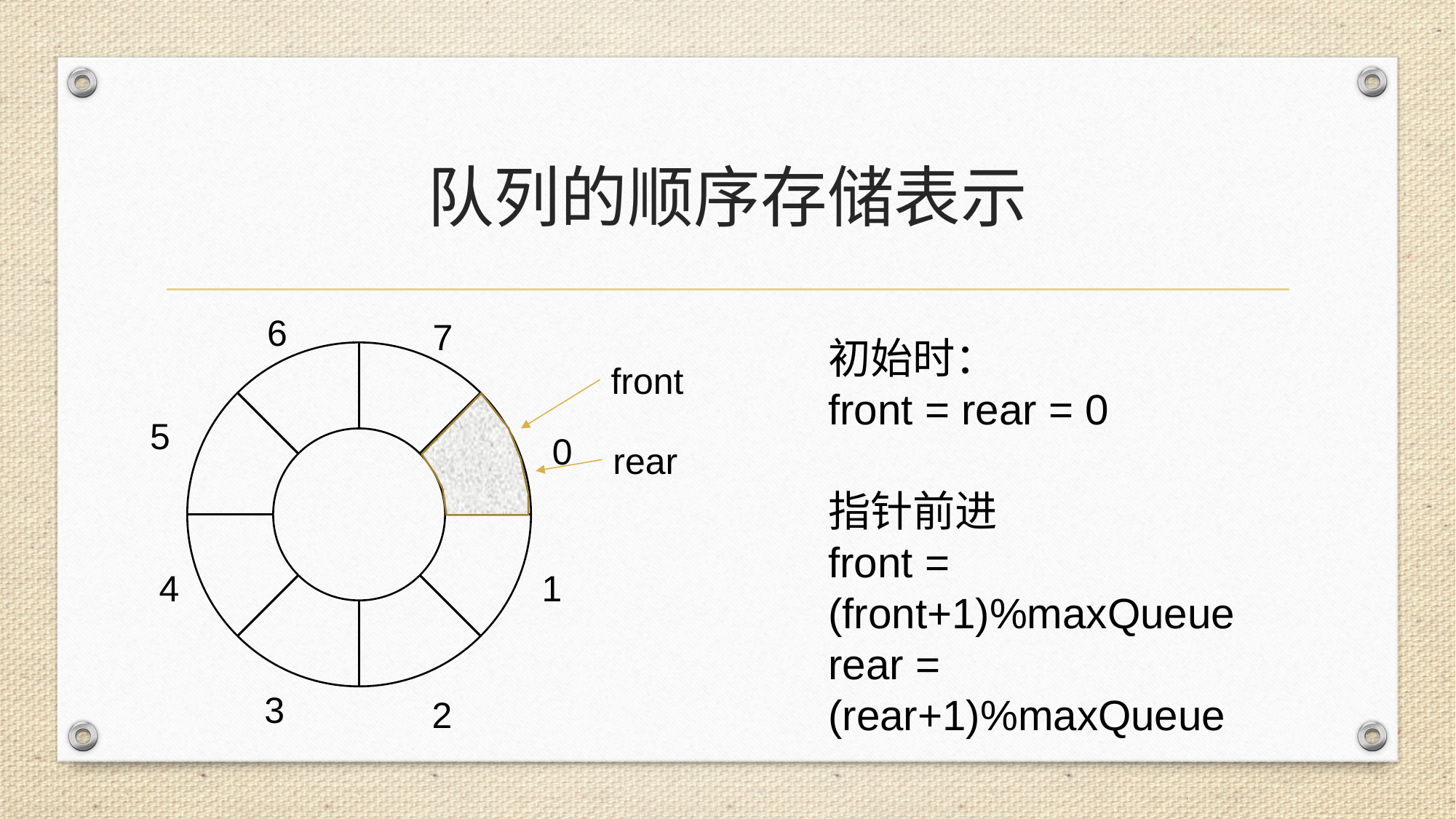

# 队列的顺序存储表示
6
7
初始时：
front = rear = 0

指针前进
front = (front+1)%maxQueue
rear = (rear+1)%maxQueue

front

5
0
rear
4
1
3
2